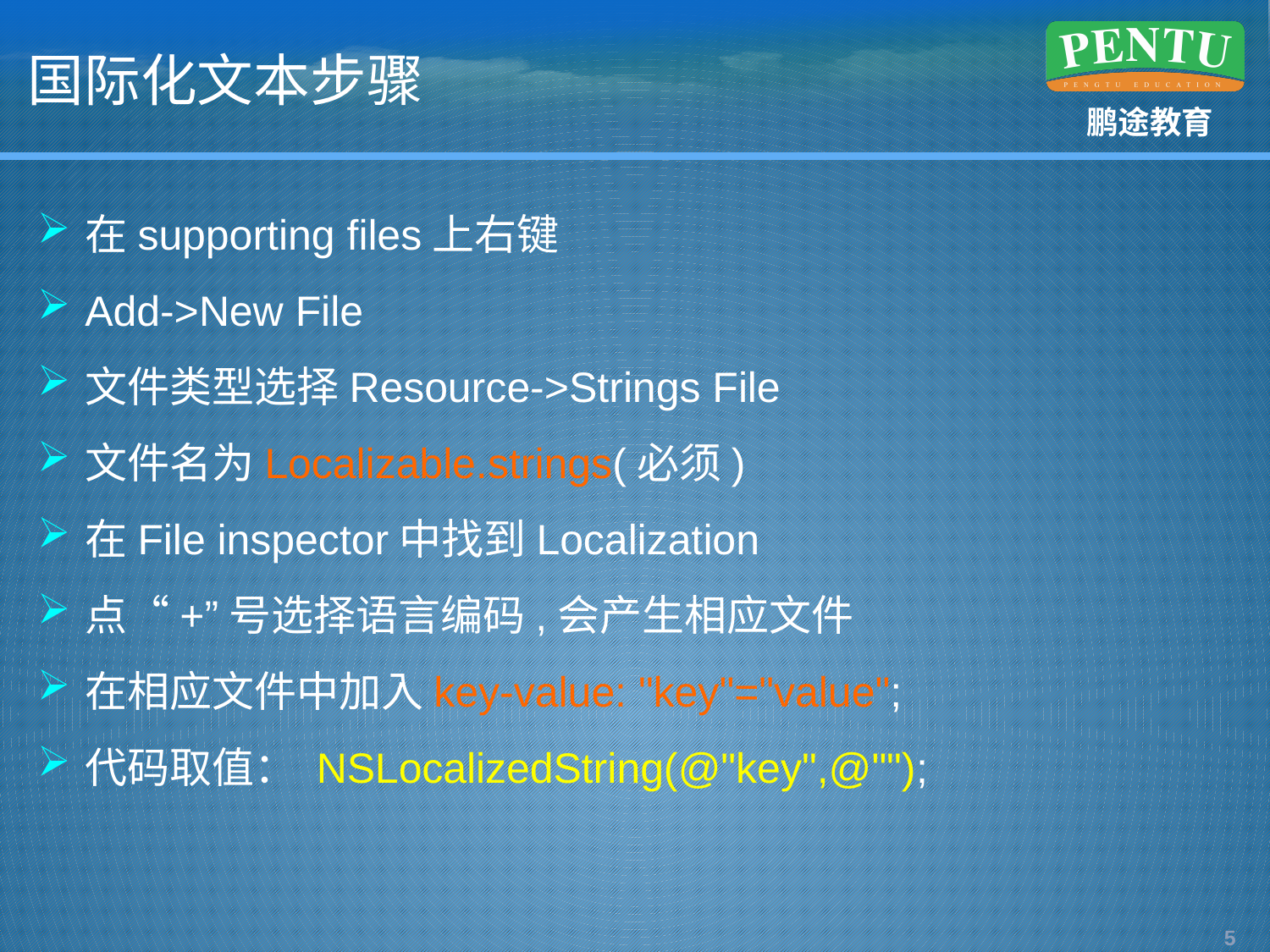

# 国际化文本步骤
在supporting files上右键
Add->New File
文件类型选择Resource->Strings File
文件名为Localizable.strings(必须)
在File inspector中找到Localization
点“+”号选择语言编码,会产生相应文件
在相应文件中加入key-value: "key"="value";
代码取值： NSLocalizedString(@"key",@"");
5